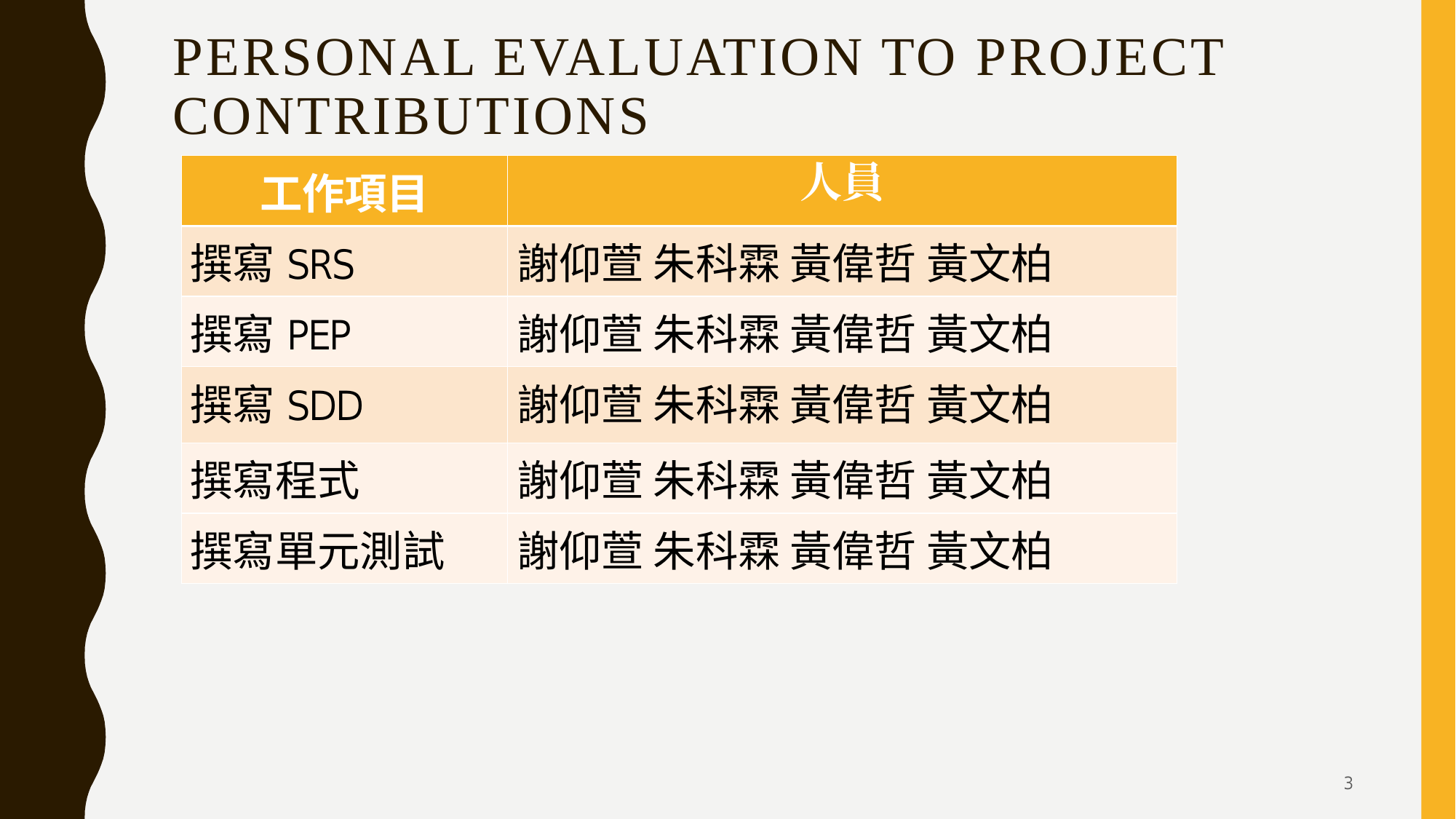

# Personal Evaluation to Project Contributions
| 工作項目 | 人員​ |
| --- | --- |
| 撰寫SRS | 謝仰萱 朱科霖 黃偉哲 黃文柏 |
| 撰寫PEP | 謝仰萱 朱科霖 黃偉哲 黃文柏 |
| 撰寫SDD | 謝仰萱 朱科霖 黃偉哲 黃文柏 |
| 撰寫程式 | 謝仰萱 朱科霖 黃偉哲 黃文柏 |
| 撰寫單元測試 | 謝仰萱 朱科霖 黃偉哲 黃文柏 |
3